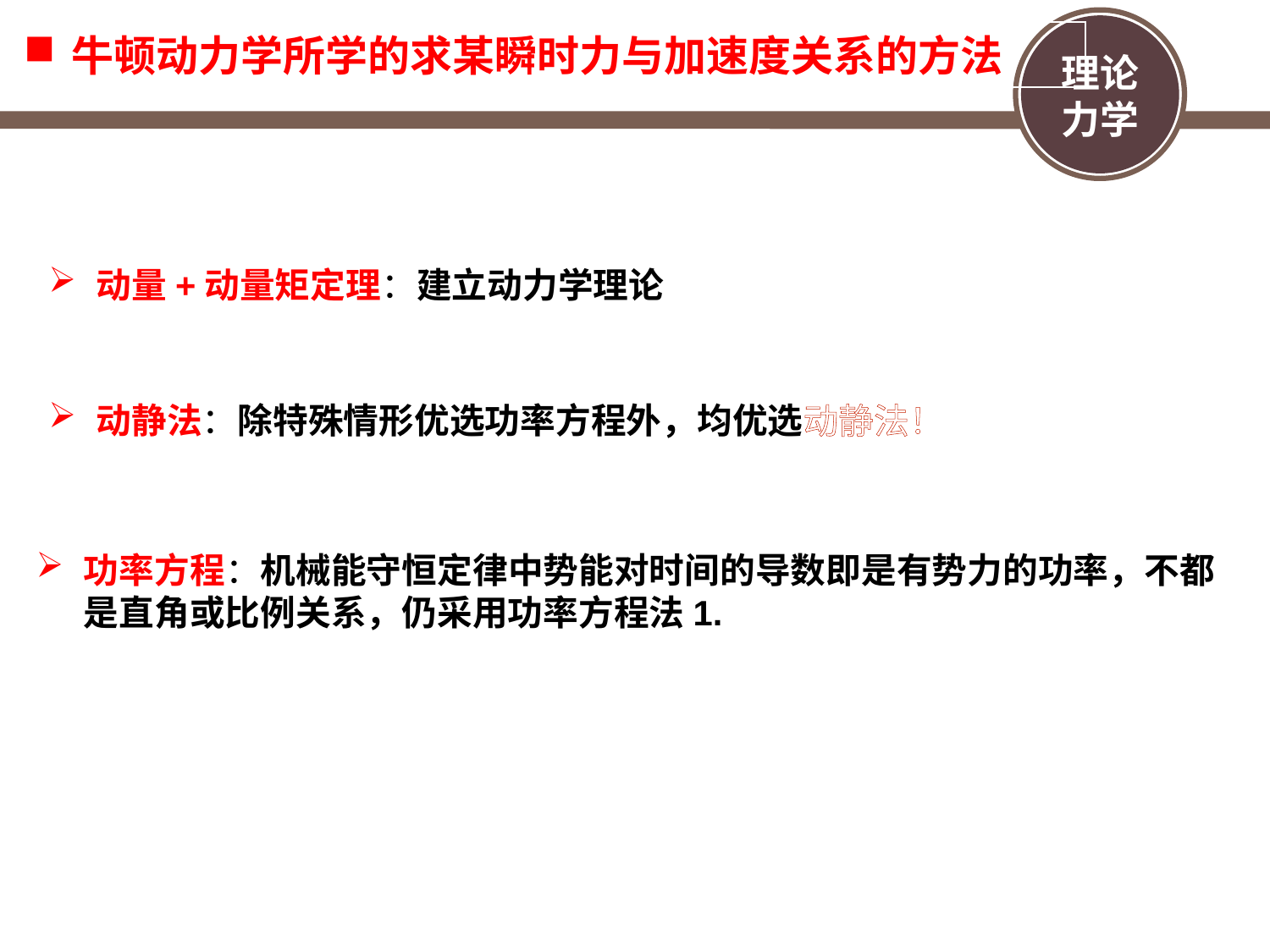

牛顿动力学所学的求某瞬时力与加速度关系的方法

动量+动量矩定理：建立动力学理论
动静法：除特殊情形优选功率方程外，均优选动静法！
功率方程：机械能守恒定律中势能对时间的导数即是有势力的功率，不都是直角或比例关系，仍采用功率方程法1.